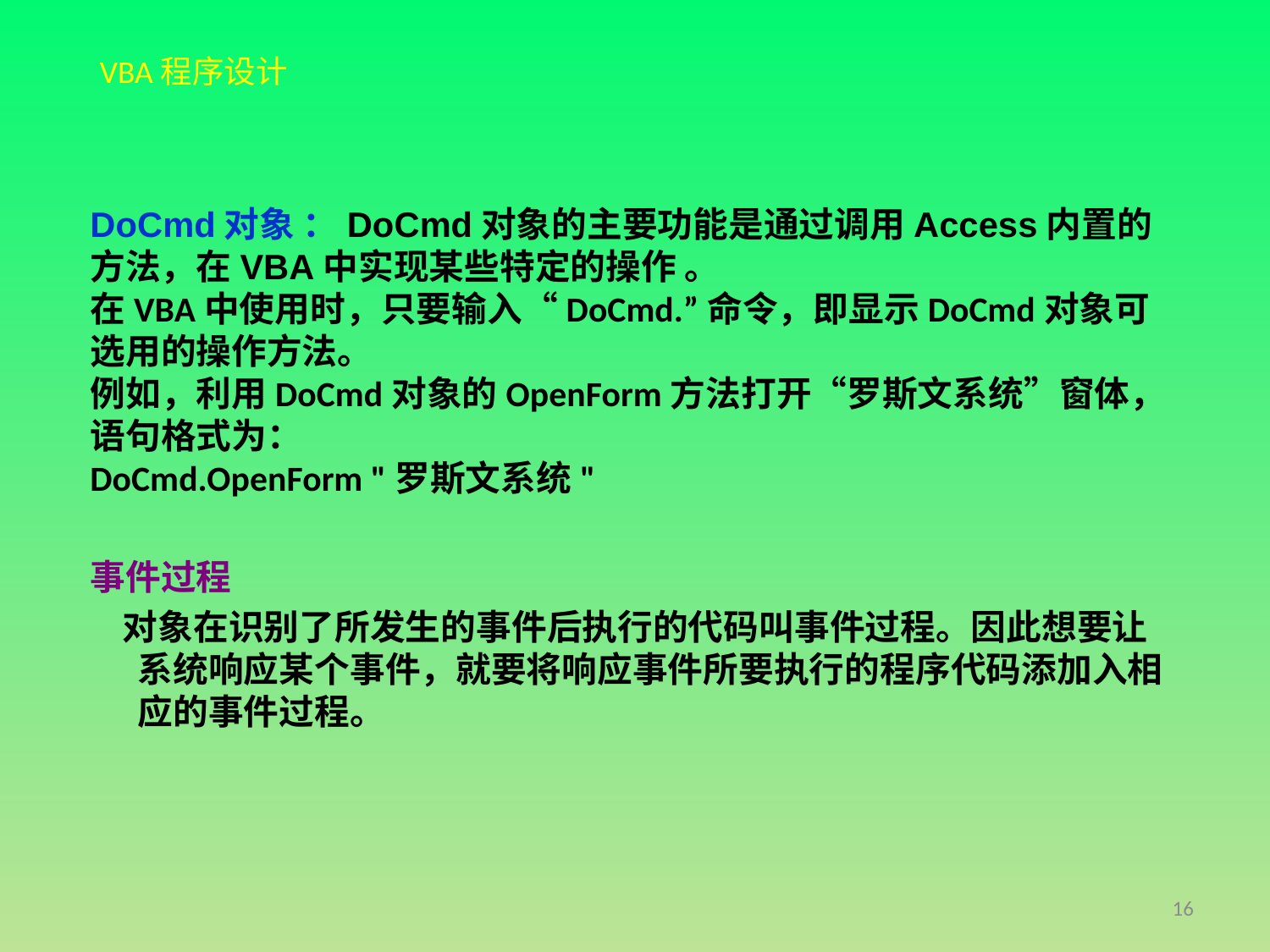

DoCmd对象 ：DoCmd对象的主要功能是通过调用Access内置的方法，在VBA中实现某些特定的操作 。
在VBA中使用时，只要输入“DoCmd.”命令，即显示DoCmd对象可选用的操作方法。
例如，利用DoCmd对象的OpenForm方法打开“罗斯文系统”窗体，语句格式为：
DoCmd.OpenForm "罗斯文系统"

事件过程
   对象在识别了所发生的事件后执行的代码叫事件过程。因此想要让系统响应某个事件，就要将响应事件所要执行的程序代码添加入相应的事件过程。
16